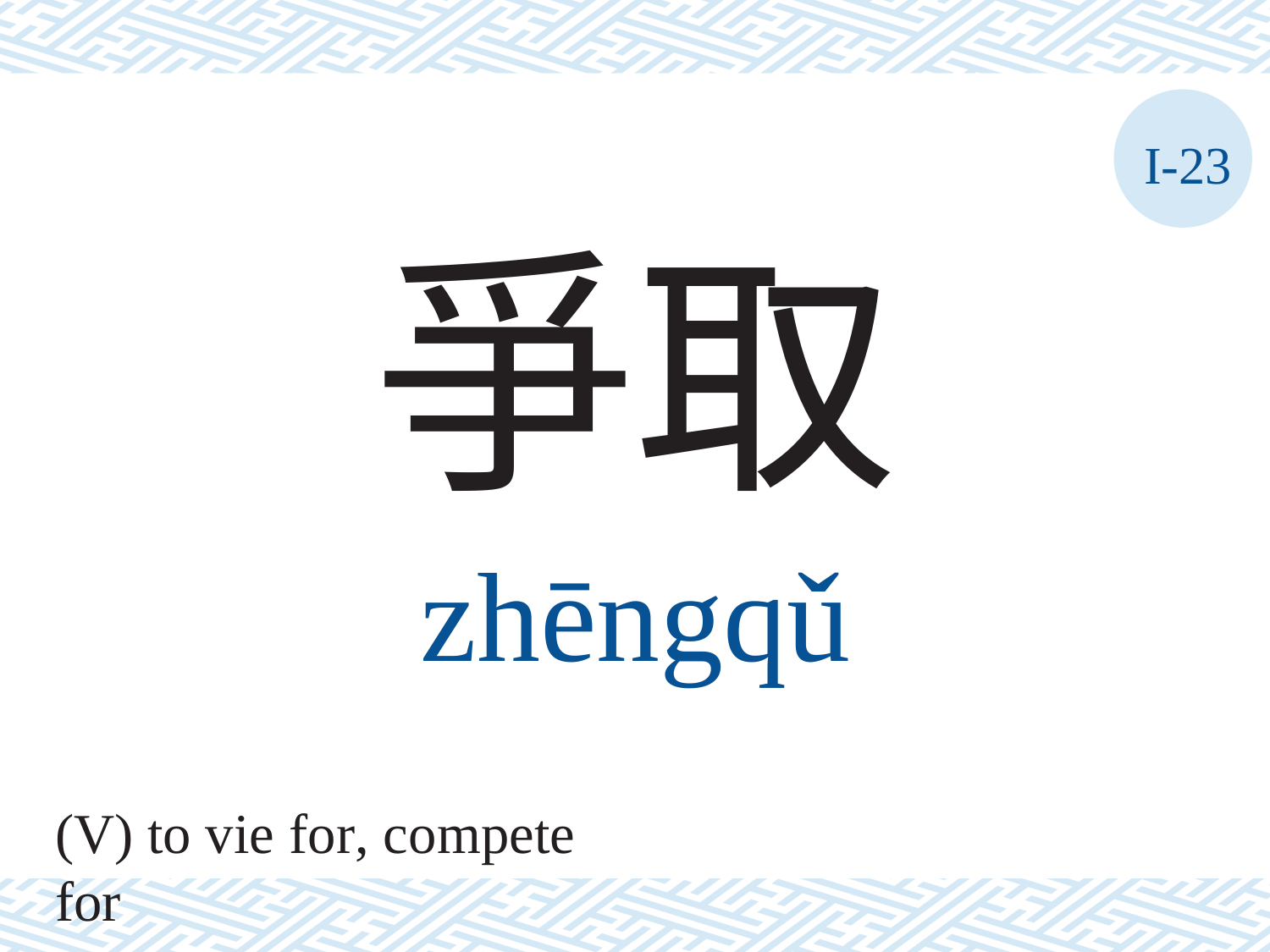

I-23
爭取
zhēngqǔ
(V) to vie for, compete for